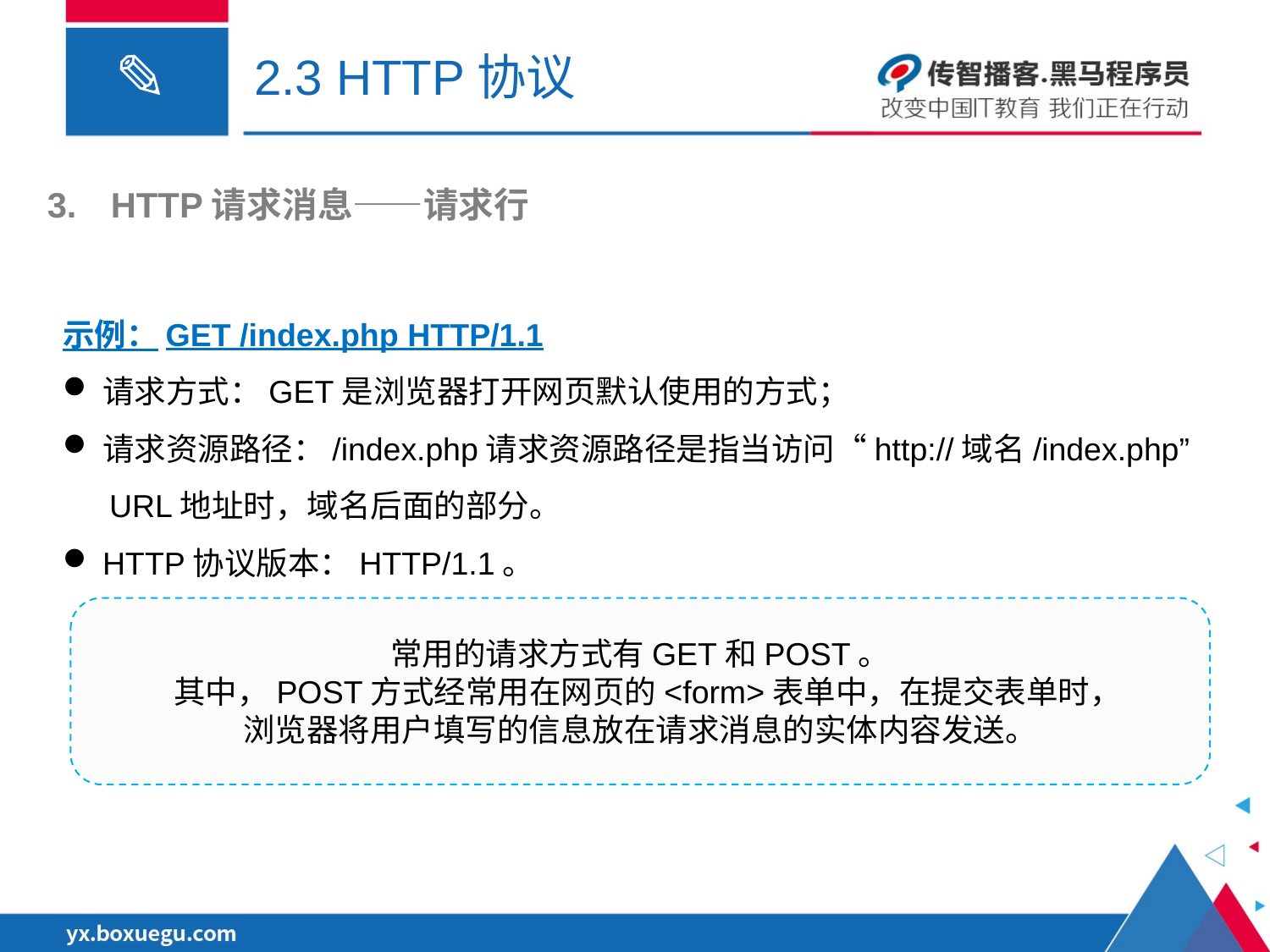

# 2.3 HTTP协议
HTTP请求消息——请求行
示例：GET /index.php HTTP/1.1
请求方式：GET是浏览器打开网页默认使用的方式；
请求资源路径：/index.php请求资源路径是指当访问“http://域名/index.php”
　 URL地址时，域名后面的部分。
HTTP协议版本：HTTP/1.1。
常用的请求方式有GET和POST。
 其中，POST方式经常用在网页的<form>表单中，在提交表单时，
浏览器将用户填写的信息放在请求消息的实体内容发送。